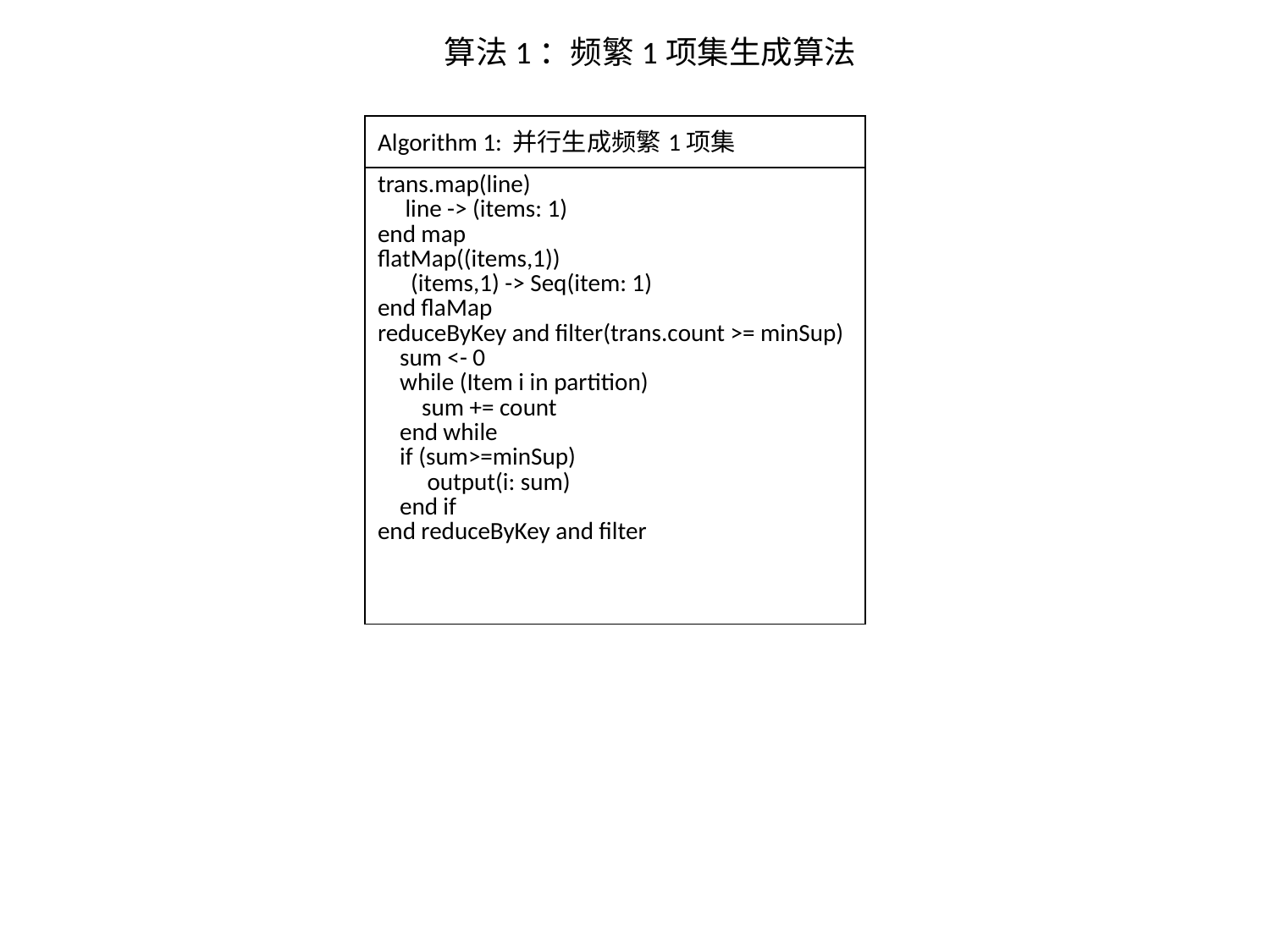

算法1：频繁1项集生成算法
| Algorithm 1: 并行生成频繁1项集 |
| --- |
| trans.map(line) line -> (items: 1) end map flatMap((items,1)) (items,1) -> Seq(item: 1) end flaMap reduceByKey and filter(trans.count >= minSup) sum <- 0 while (Item i in partition) sum += count end while if (sum>=minSup) output(i: sum) end if end reduceByKey and filter |